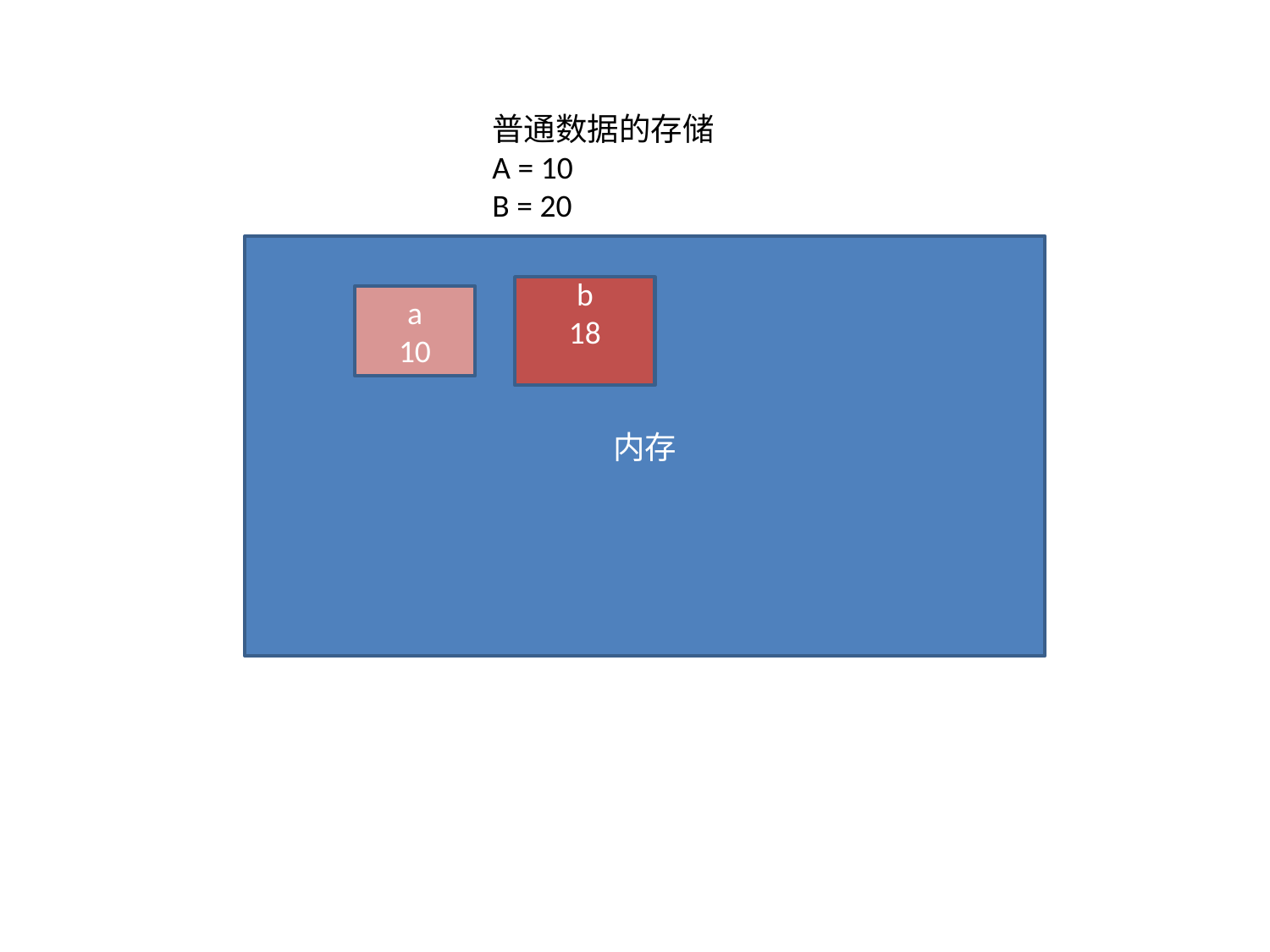

普通数据的存储
A = 10
B = 20
内存
b
18

a
10